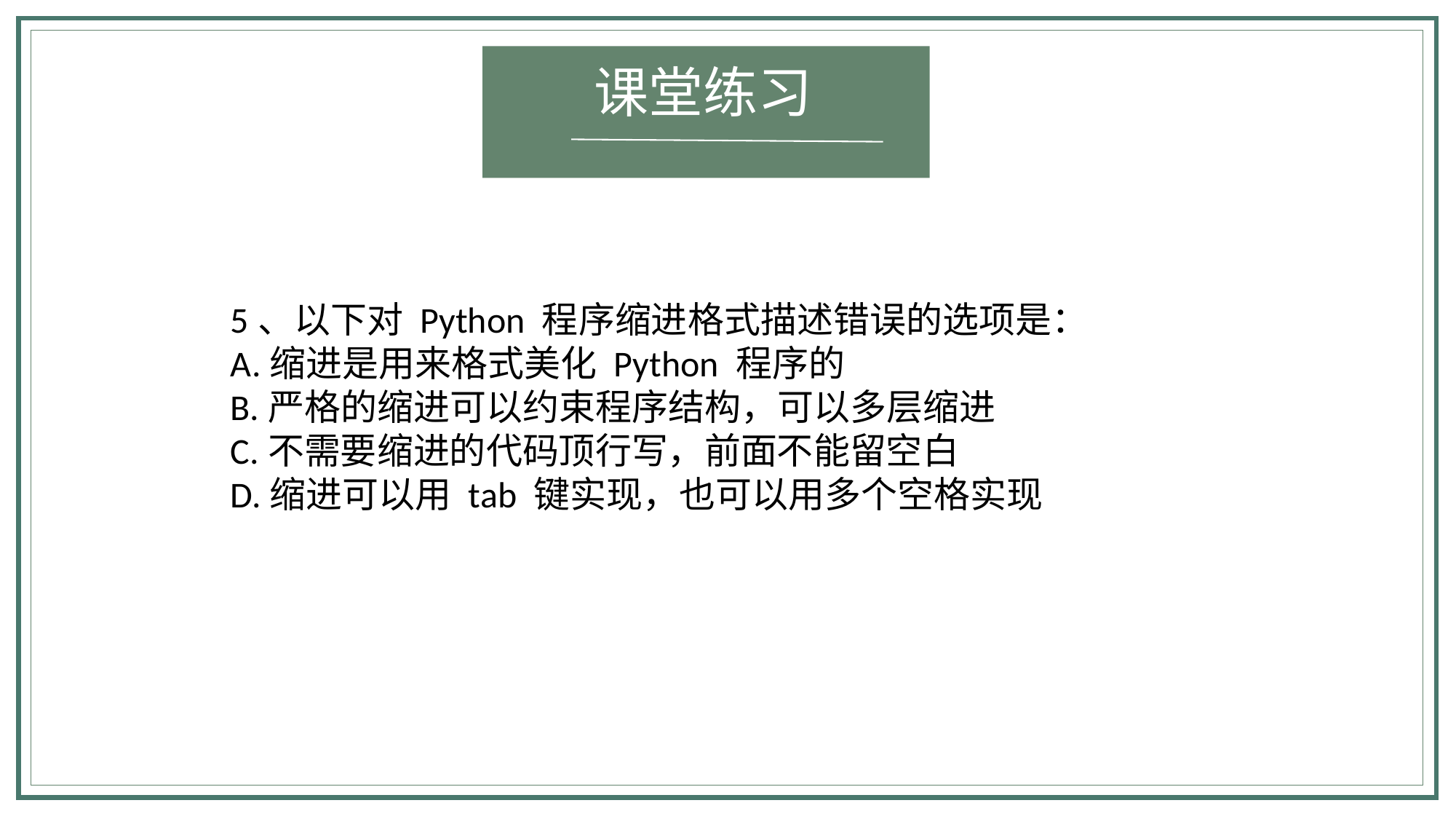

课堂练习

5、以下对 Python 程序缩进格式描述错误的选项是：‬‬‬‬‬‬‬‬‬‬‬‬‬‬‬‬‬‬‬‬‬‬‬‬‬‬‬‬‬‬‬‬‬‬‬‬‬‬‬‬‬‬‬‬‬‬‬‬‬‬‬‬‬‬‬‬‬‬‬‬‬‬‬‬‬‬‬‬‬‬‬‬‬‬‬‬‬‬‬‬‬‬‬‬‬‬‬‬‬‬‬‬‬‬‬‬‬‬‬‬‬‬‬‬‬‬‬‬‬‬‬‬‬‬‬‬‬‬‬‬‬‬‬‬‬‬‬‬‬‬‬‬‬‬‬‬‬‬‬‬‬‬‬‬
A.缩进是用来格式美化 Python 程序的
B.严格的缩进可以约束程序结构，可以多层缩进
C.不需要缩进的代码顶行写，前面不能留空白
D.缩进可以用 tab 键实现，也可以用多个空格实现